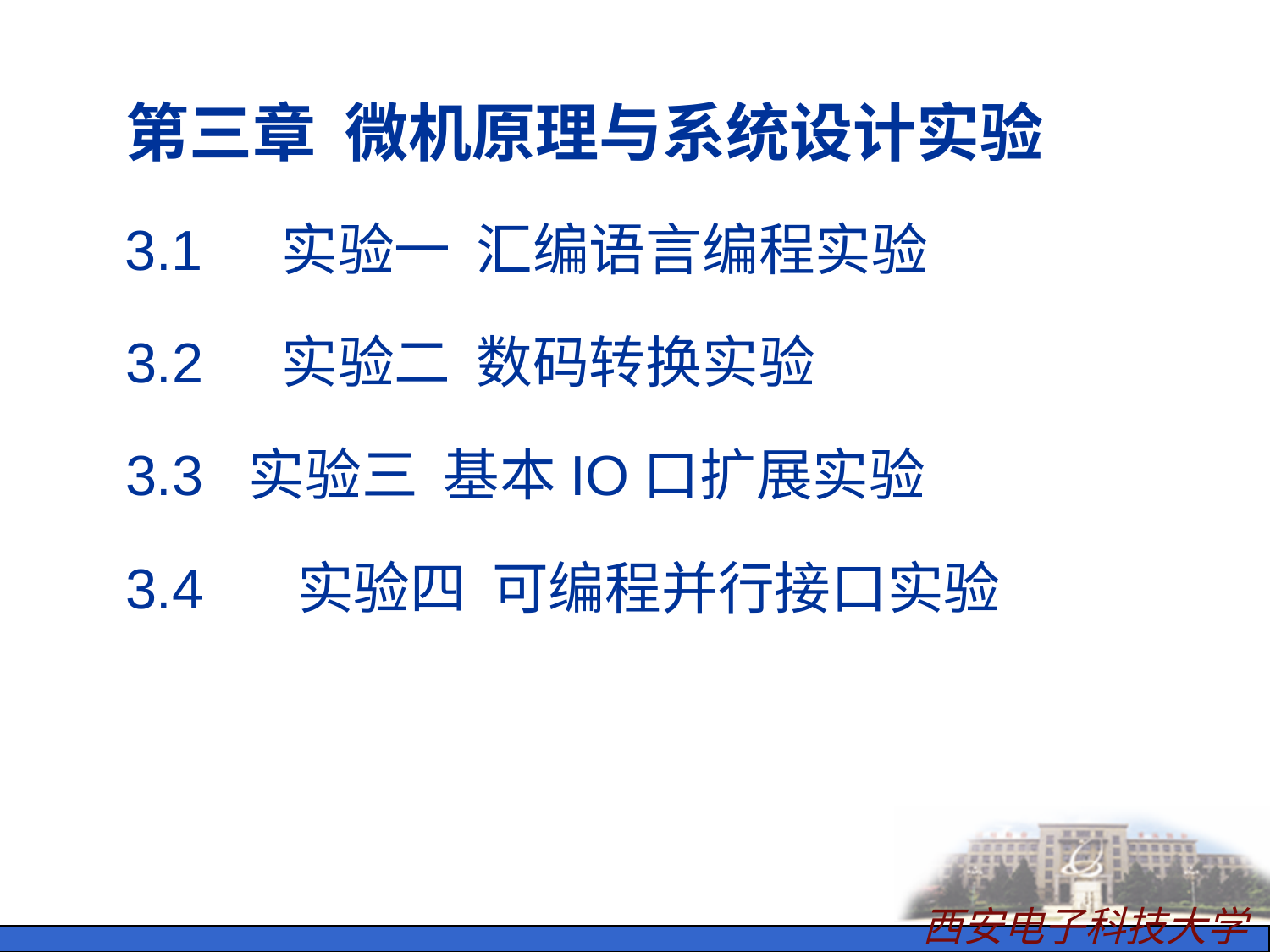

第三章  微机原理与系统设计实验
   3.1	 实验一  汇编语言编程实验
	3.2	 实验二  数码转换实验
	3.3  实验三  基本IO口扩展实验
	3.4	  实验四  可编程并行接口实验